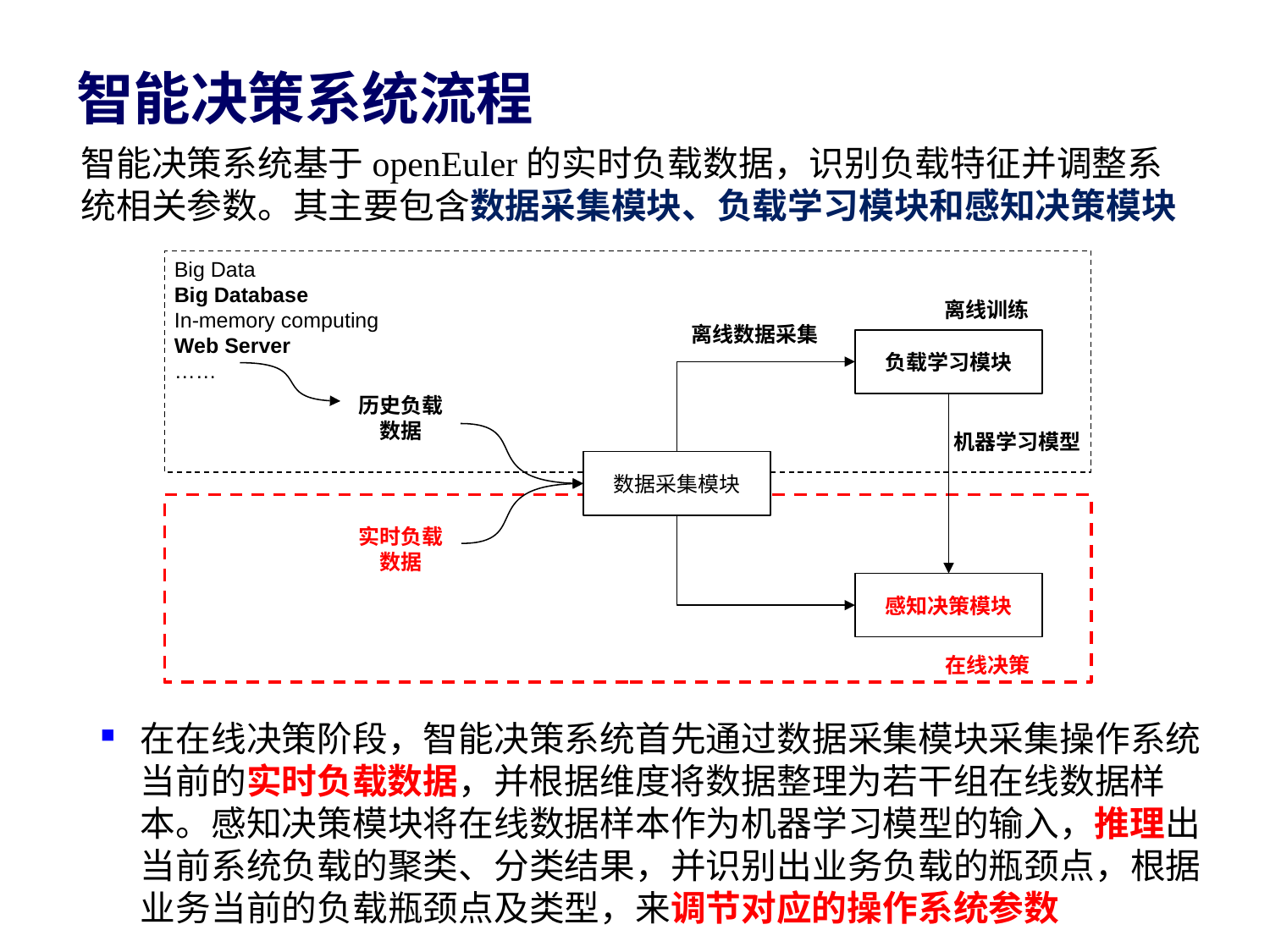

# 智能决策系统流程
智能决策系统基于openEuler的实时负载数据，识别负载特征并调整系统相关参数。其主要包含数据采集模块、负载学习模块和感知决策模块
Big Data
Big Database
In-memory computing
Web Server
……
离线训练
离线数据采集
负载学习模块
历史负载数据
机器学习模型
数据采集模块

实时负载数据
感知决策模块
在线决策
在在线决策阶段，智能决策系统首先通过数据采集模块采集操作系统当前的实时负载数据，并根据维度将数据整理为若干组在线数据样本。感知决策模块将在线数据样本作为机器学习模型的输入，推理出当前系统负载的聚类、分类结果，并识别出业务负载的瓶颈点，根据业务当前的负载瓶颈点及类型，来调节对应的操作系统参数